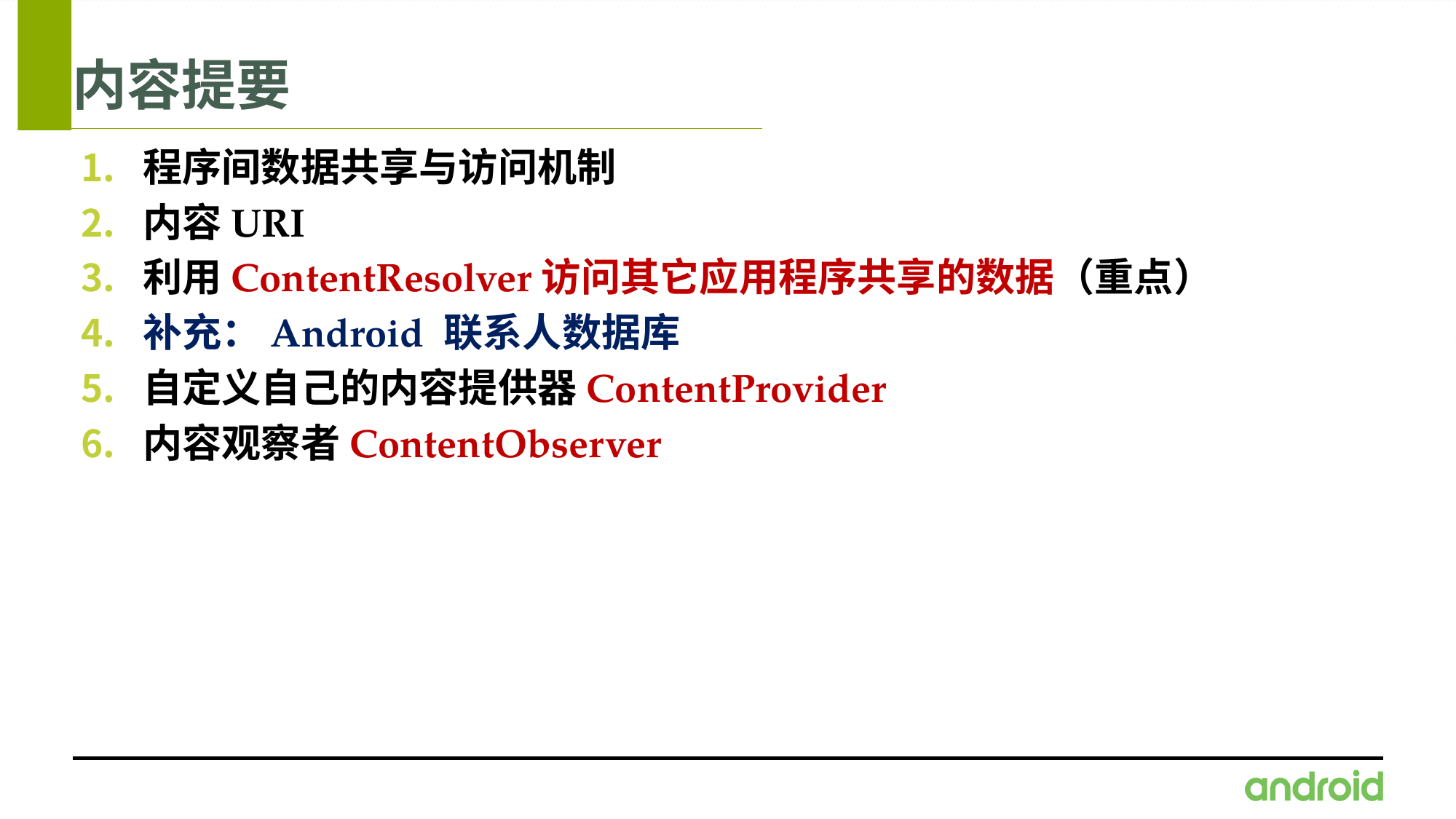

# 内容提要
程序间数据共享与访问机制
内容URI
利用ContentResolver访问其它应用程序共享的数据（重点）
补充：Android 联系人数据库
自定义自己的内容提供器ContentProvider
内容观察者ContentObserver